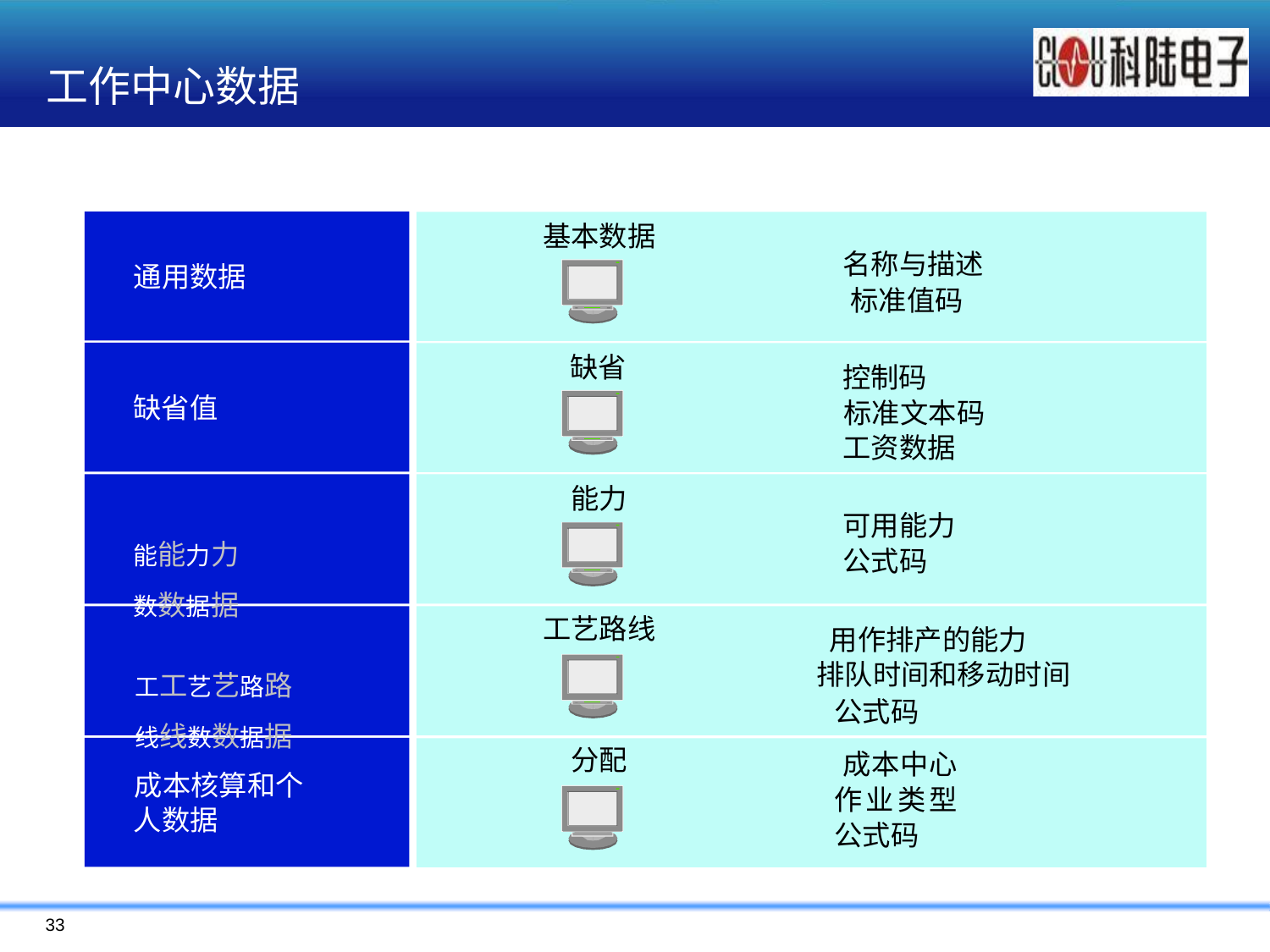

# 工作中心数据

基本数据
名称与描述
标准值码
通用数据

缺省
控制码
标准文本码
工资数据
缺省值

能力
可用能力 公式码
能能力力数数据据

工艺路线
用作排产的能力
排队时间和移动时间
公式码
成本中心 作业类型 公式码
工工艺艺路路线线数数据据

分配
成本核算和个 人数据

33